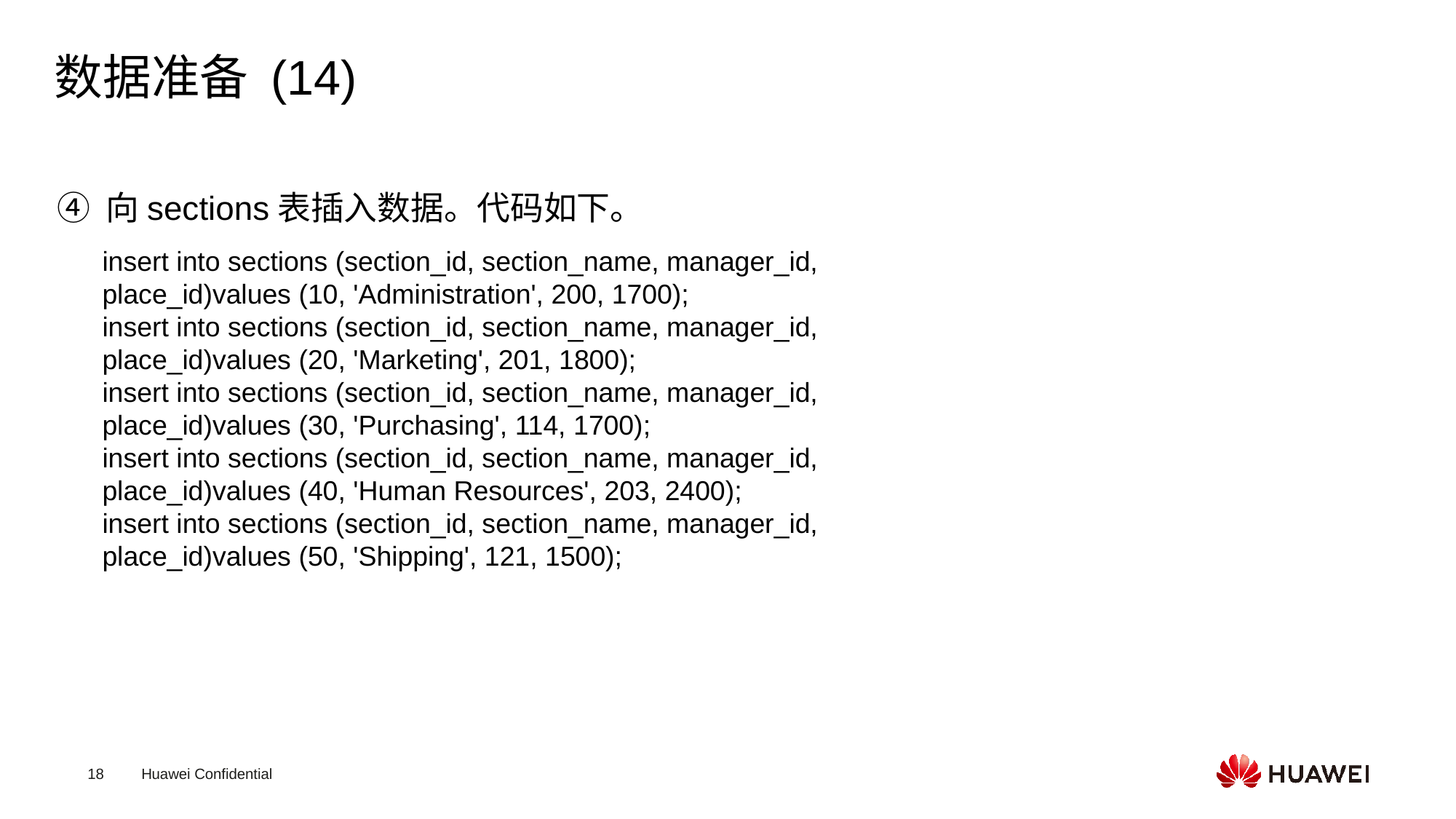

# 数据准备 (14)
④ 向sections表插入数据。代码如下。

insert into sections (section_id, section_name, manager_id, place_id)values (10, 'Administration', 200, 1700);insert into sections (section_id, section_name, manager_id, place_id)values (20, 'Marketing', 201, 1800);insert into sections (section_id, section_name, manager_id, place_id)values (30, 'Purchasing', 114, 1700);insert into sections (section_id, section_name, manager_id, place_id)values (40, 'Human Resources', 203, 2400);insert into sections (section_id, section_name, manager_id, place_id)values (50, 'Shipping', 121, 1500);